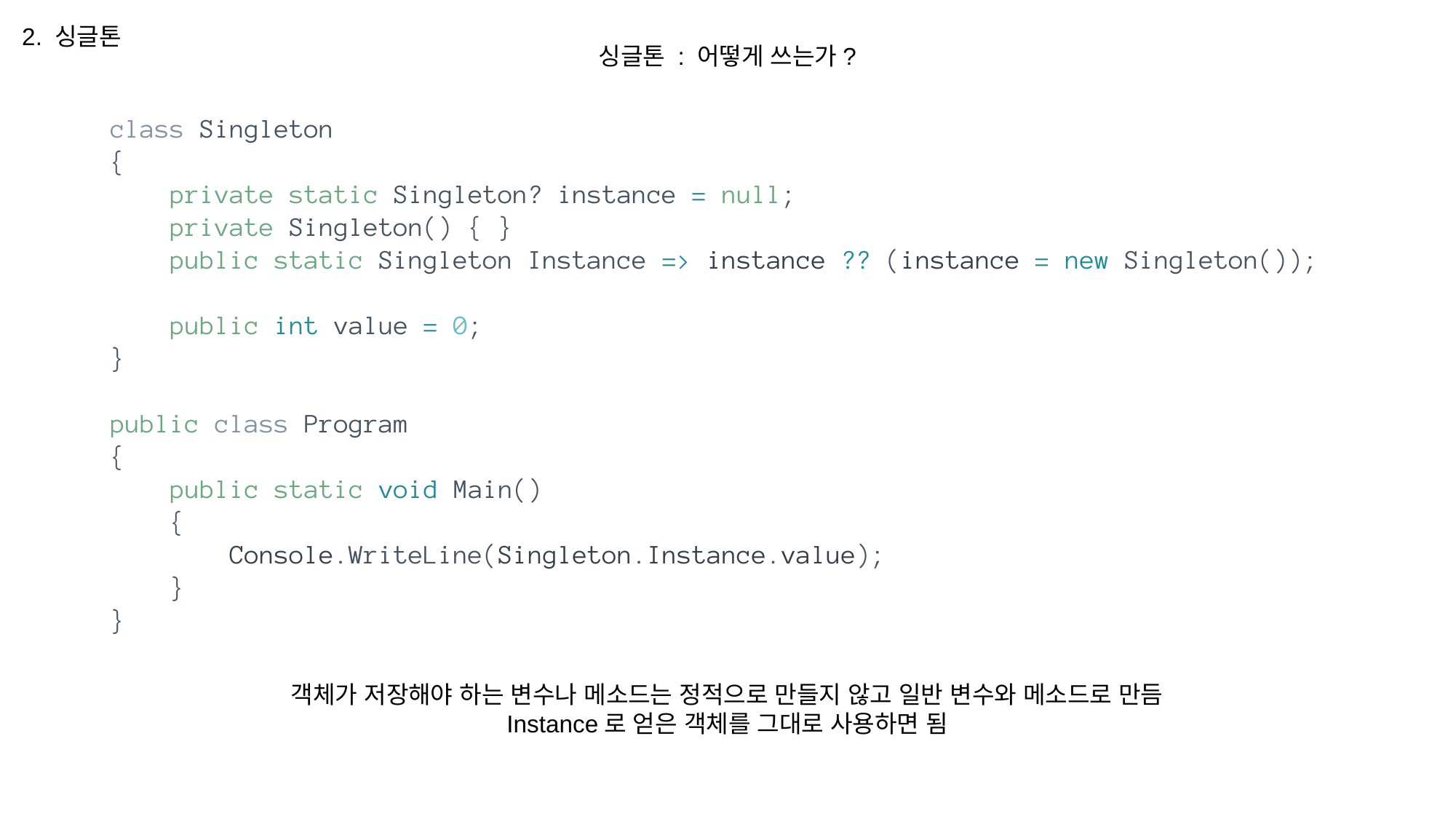

2. 싱글톤
싱글톤 : 어떻게 쓰는가?
class Singleton
{
    private static Singleton? instance = null;
    private Singleton() { }
    public static Singleton Instance => instance ?? (instance = new Singleton());
    public int value = 0;
}
public class Program
{
    public static void Main()
    {
        Console.WriteLine(Singleton.Instance.value);
    }
}
객체가 저장해야 하는 변수나 메소드는 정적으로 만들지 않고 일반 변수와 메소드로 만듬
Instance로 얻은 객체를 그대로 사용하면 됨